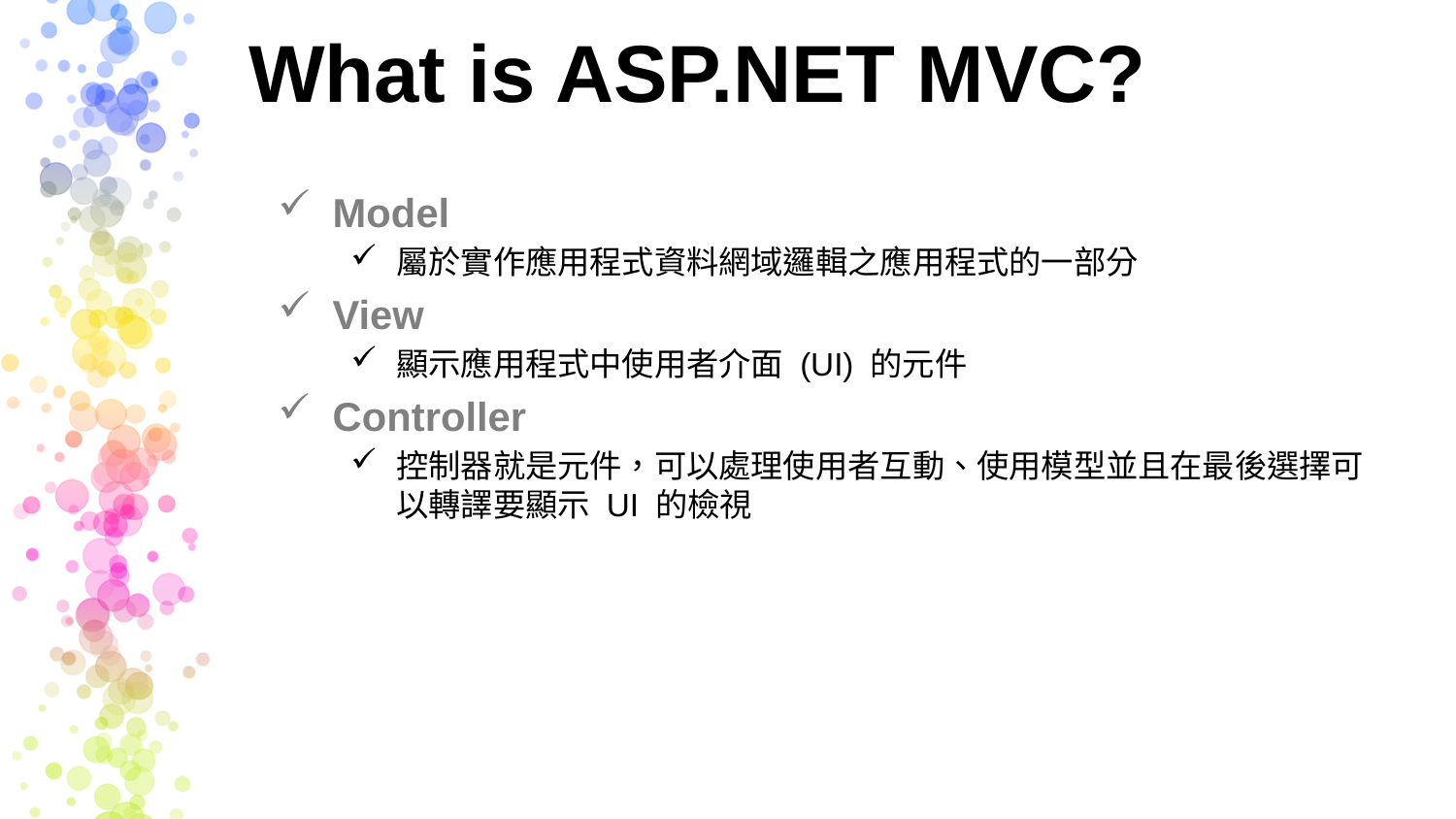

# What is ASP.NET MVC?
Model
屬於實作應用程式資料網域邏輯之應用程式的一部分
View
顯示應用程式中使用者介面 (UI) 的元件
Controller
控制器就是元件，可以處理使用者互動、使用模型並且在最後選擇可以轉譯要顯示 UI 的檢視